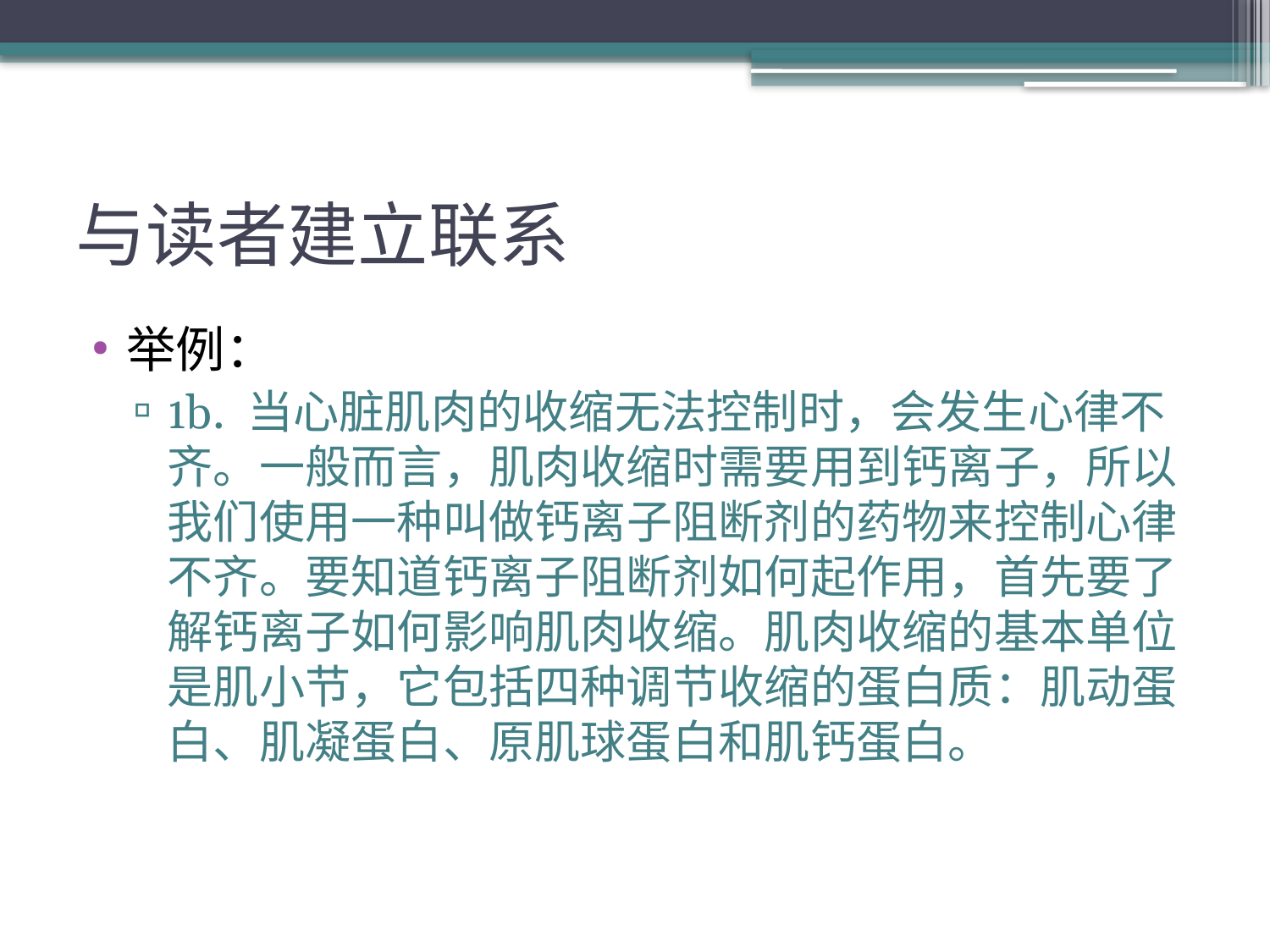

# 与读者建立联系
举例：
1b. 当心脏肌肉的收缩无法控制时，会发生心律不齐。一般而言，肌肉收缩时需要用到钙离子，所以我们使用一种叫做钙离子阻断剂的药物来控制心律不齐。要知道钙离子阻断剂如何起作用，首先要了解钙离子如何影响肌肉收缩。肌肉收缩的基本单位是肌小节，它包括四种调节收缩的蛋白质：肌动蛋白、肌凝蛋白、原肌球蛋白和肌钙蛋白。